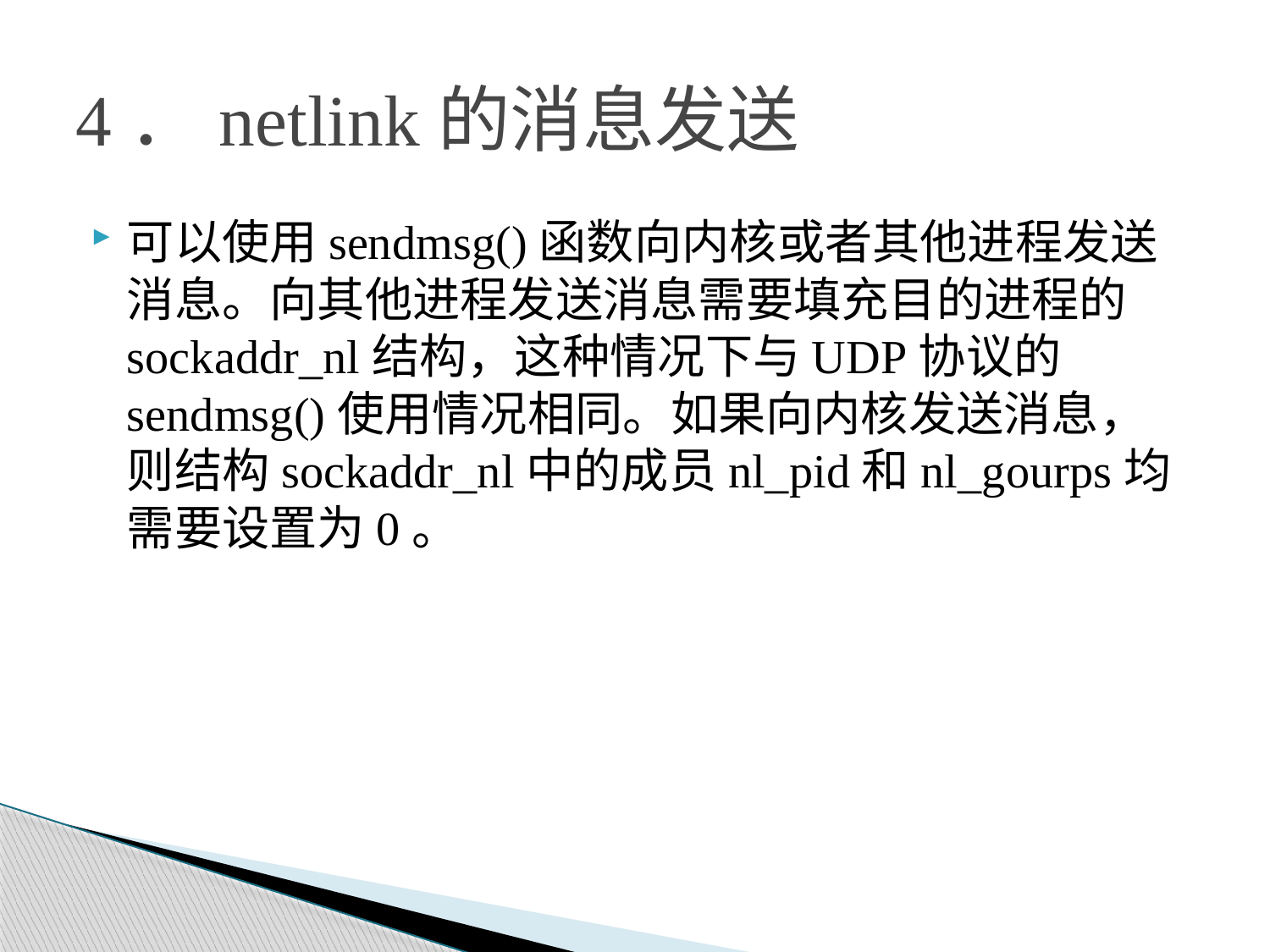

# 4．netlink的消息发送
可以使用sendmsg()函数向内核或者其他进程发送消息。向其他进程发送消息需要填充目的进程的sockaddr_nl结构，这种情况下与UDP协议的sendmsg()使用情况相同。如果向内核发送消息，则结构sockaddr_nl中的成员nl_pid和nl_gourps均需要设置为0。